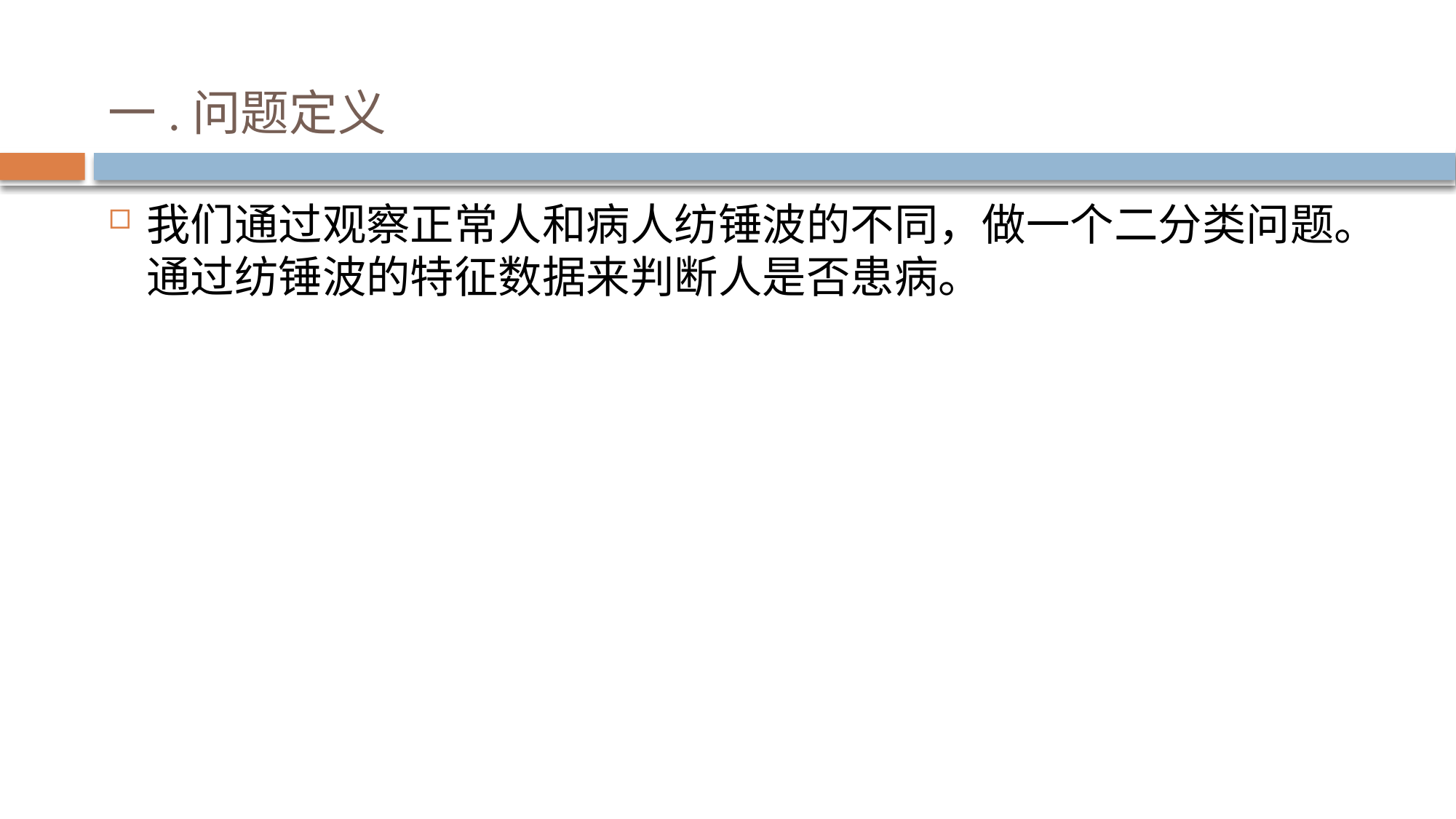

# 一.问题定义
我们通过观察正常人和病人纺锤波的不同，做一个二分类问题。通过纺锤波的特征数据来判断人是否患病。